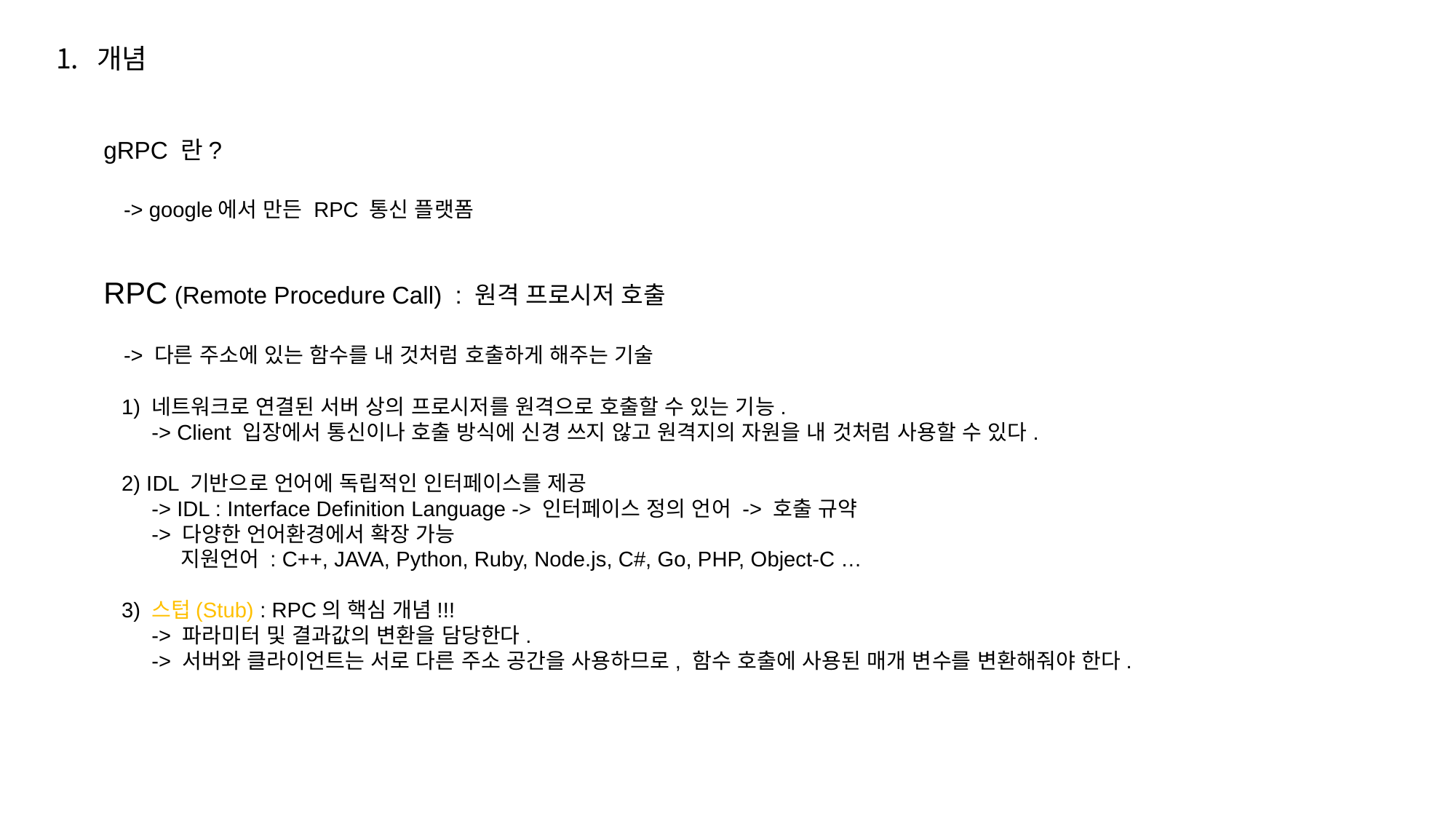

개념
gRPC 란?

   -> google에서 만든 RPC 통신 플랫폼

RPC (Remote Procedure Call)  : 원격 프로시저 호출

   -> 다른 주소에 있는 함수를 내 것처럼 호출하게 해주는 기술

   1) 네트워크로 연결된 서버 상의 프로시저를 원격으로 호출할 수 있는 기능.
        -> Client 입장에서 통신이나 호출 방식에 신경 쓰지 않고 원격지의 자원을 내 것처럼 사용할 수 있다.

   2) IDL 기반으로 언어에 독립적인 인터페이스를 제공
        -> IDL : Interface Definition Language -> 인터페이스 정의 언어 -> 호출 규약
        -> 다양한 언어환경에서 확장 가능
            지원언어 : C++, JAVA, Python, Ruby, Node.js, C#, Go, PHP, Object-C …

   3) 스텁(Stub) : RPC의 핵심 개념!!!
        -> 파라미터 및 결과값의 변환을 담당한다.
        -> 서버와 클라이언트는 서로 다른 주소 공간을 사용하므로, 함수 호출에 사용된 매개 변수를 변환해줘야 한다.